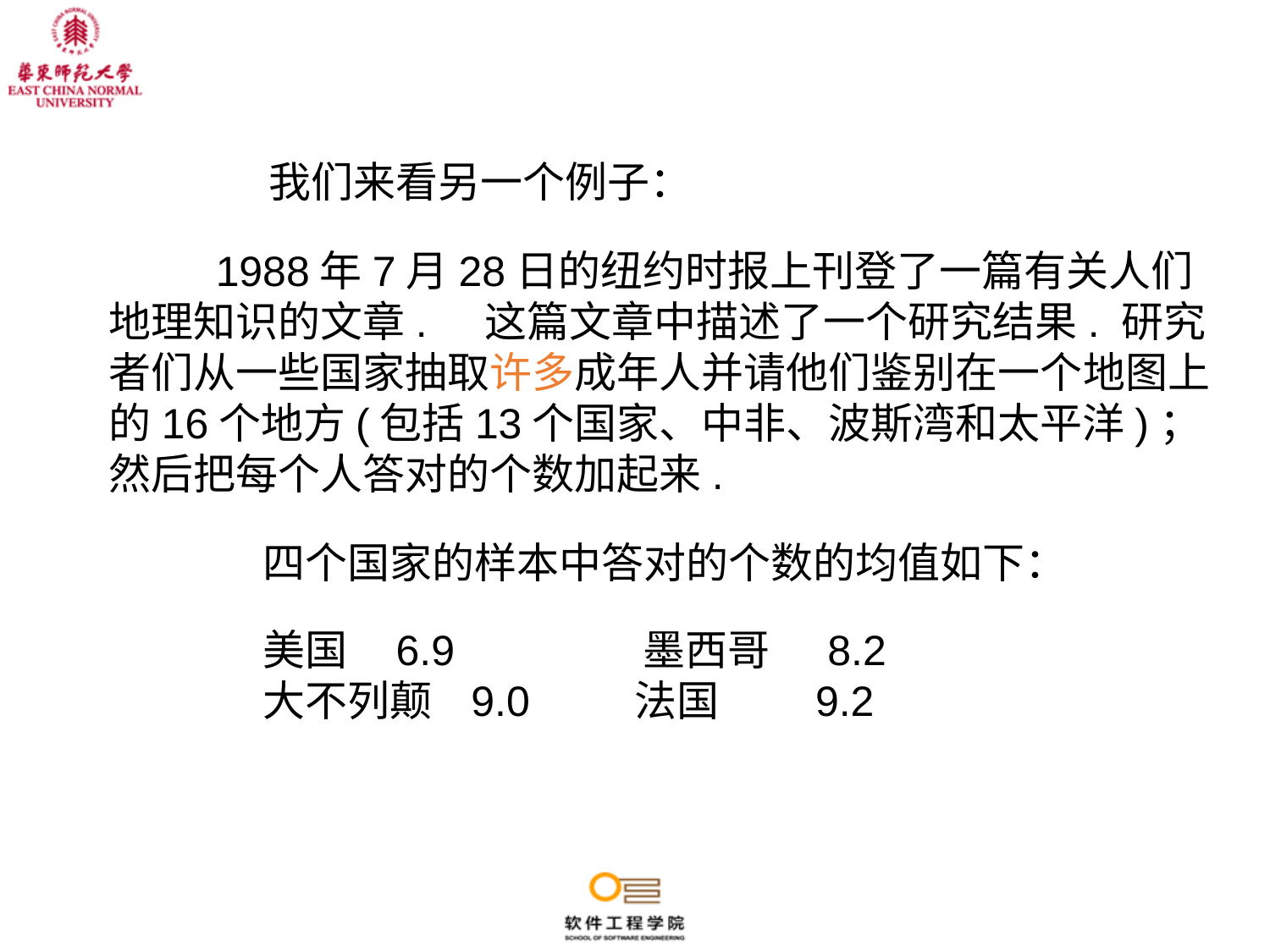

我们来看另一个例子：
         1988年7月28日的纽约时报上刊登了一篇有关人们地理知识的文章.    这篇文章中描述了一个研究结果. 研究者们从一些国家抽取许多成年人并请他们鉴别在一个地图上的16个地方(包括13个国家、中非、波斯湾和太平洋)；然后把每个人答对的个数加起来.
四个国家的样本中答对的个数的均值如下：
美国    6.9               墨西哥     8.2
大不列颠   9.0        法国         9.2